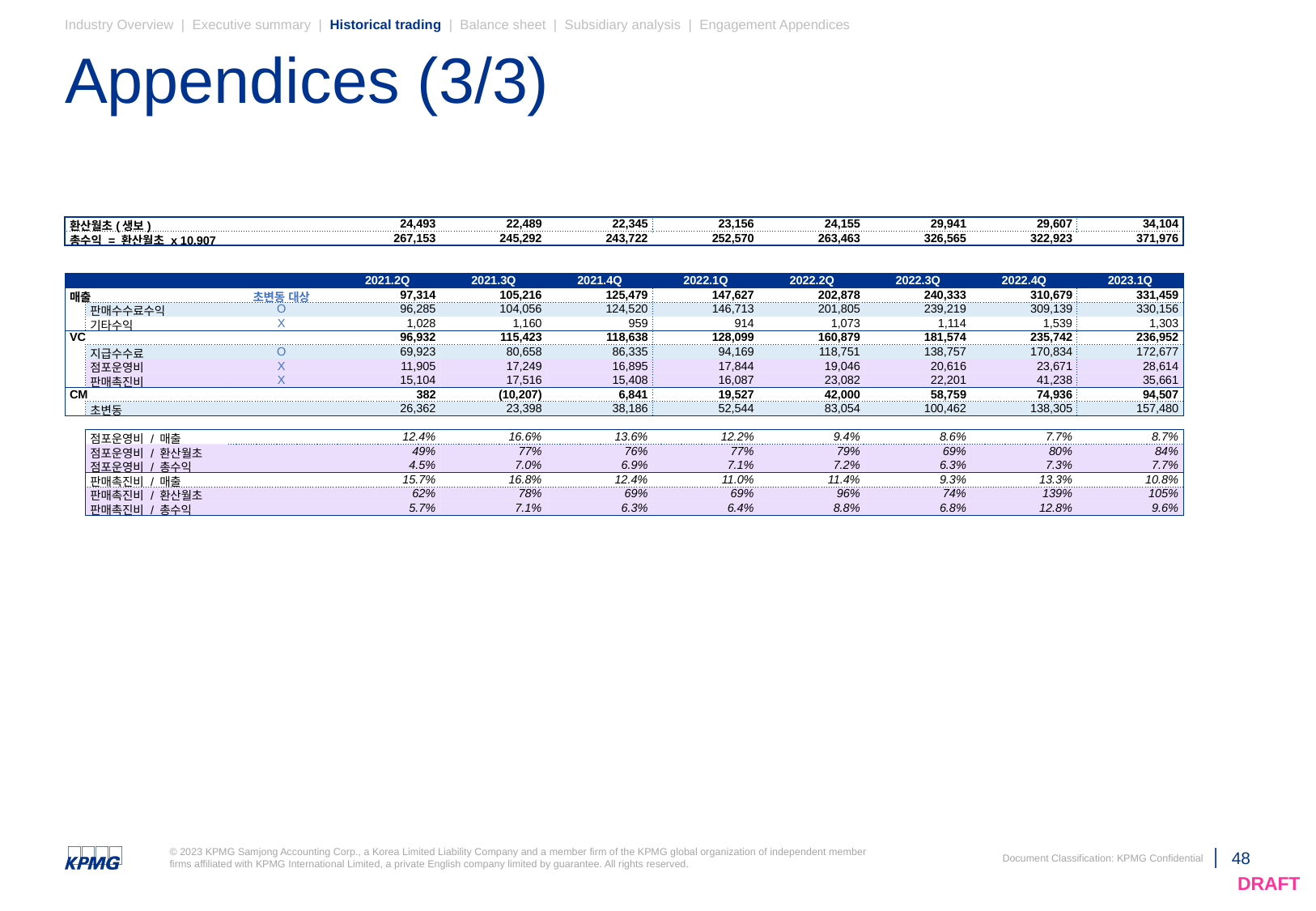

Industry Overview  |  Executive summary  |  Historical trading  |  Balance sheet  |  Subsidiary analysis  |  Engagement Appendices
# Appendices (3/3)
| 환산월초(생보) |  |  |  |  | 24,493 | 22,489 | 22,345 | 23,156 | 24,155 | 29,941 | 29,607 | 34,104 |
| --- | --- | --- | --- | --- | --- | --- | --- | --- | --- | --- | --- | --- |
| 총수익 = 환산월초 x 10.907 |  |  |  |  | 267,153 | 245,292 | 243,722 | 252,570 | 263,463 | 326,565 | 322,923 | 371,976 |
|  |  |  |  |  |  |  |  |  |  |  |  |  |
|  |  |  |  |  |  |  |  |  |  |  |  |  |
|  |  |  |  |  | 2021.2Q | 2021.3Q | 2021.4Q | 2022.1Q | 2022.2Q | 2022.3Q | 2022.4Q | 2023.1Q |
| 매출 |  |  |  | 초변동 대상 | 97,314 | 105,216 | 125,479 | 147,627 | 202,878 | 240,333 | 310,679 | 331,459 |
|  | 판매수수료수익 |  |  | O | 96,285 | 104,056 | 124,520 | 146,713 | 201,805 | 239,219 | 309,139 | 330,156 |
|  | 기타수익 |  |  | X | 1,028 | 1,160 | 959 | 914 | 1,073 | 1,114 | 1,539 | 1,303 |
| VC |  |  |  |  | 96,932 | 115,423 | 118,638 | 128,099 | 160,879 | 181,574 | 235,742 | 236,952 |
|  | 지급수수료 |  |  | O | 69,923 | 80,658 | 86,335 | 94,169 | 118,751 | 138,757 | 170,834 | 172,677 |
|  | 점포운영비 |  |  | X | 11,905 | 17,249 | 16,895 | 17,844 | 19,046 | 20,616 | 23,671 | 28,614 |
|  | 판매촉진비 |  |  | X | 15,104 | 17,516 | 15,408 | 16,087 | 23,082 | 22,201 | 41,238 | 35,661 |
| CM |  |  |  |  | 382 | (10,207) | 6,841 | 19,527 | 42,000 | 58,759 | 74,936 | 94,507 |
|  | 초변동 |  |  |  | 26,362 | 23,398 | 38,186 | 52,544 | 83,054 | 100,462 | 138,305 | 157,480 |
|  |  |  |  |  |  |  |  |  |  |  |  |  |
|  | 점포운영비 / 매출 |  |  |  | 12.4% | 16.6% | 13.6% | 12.2% | 9.4% | 8.6% | 7.7% | 8.7% |
|  | 점포운영비 / 환산월초 |  |  |  | 49% | 77% | 76% | 77% | 79% | 69% | 80% | 84% |
|  | 점포운영비 / 총수익 |  |  |  | 4.5% | 7.0% | 6.9% | 7.1% | 7.2% | 6.3% | 7.3% | 7.7% |
|  | 판매촉진비 / 매출 |  |  |  | 15.7% | 16.8% | 12.4% | 11.0% | 11.4% | 9.3% | 13.3% | 10.8% |
|  | 판매촉진비 / 환산월초 |  |  |  | 62% | 78% | 69% | 69% | 96% | 74% | 139% | 105% |
|  | 판매촉진비 / 총수익 |  |  |  | 5.7% | 7.1% | 6.3% | 6.4% | 8.8% | 6.8% | 12.8% | 9.6% |